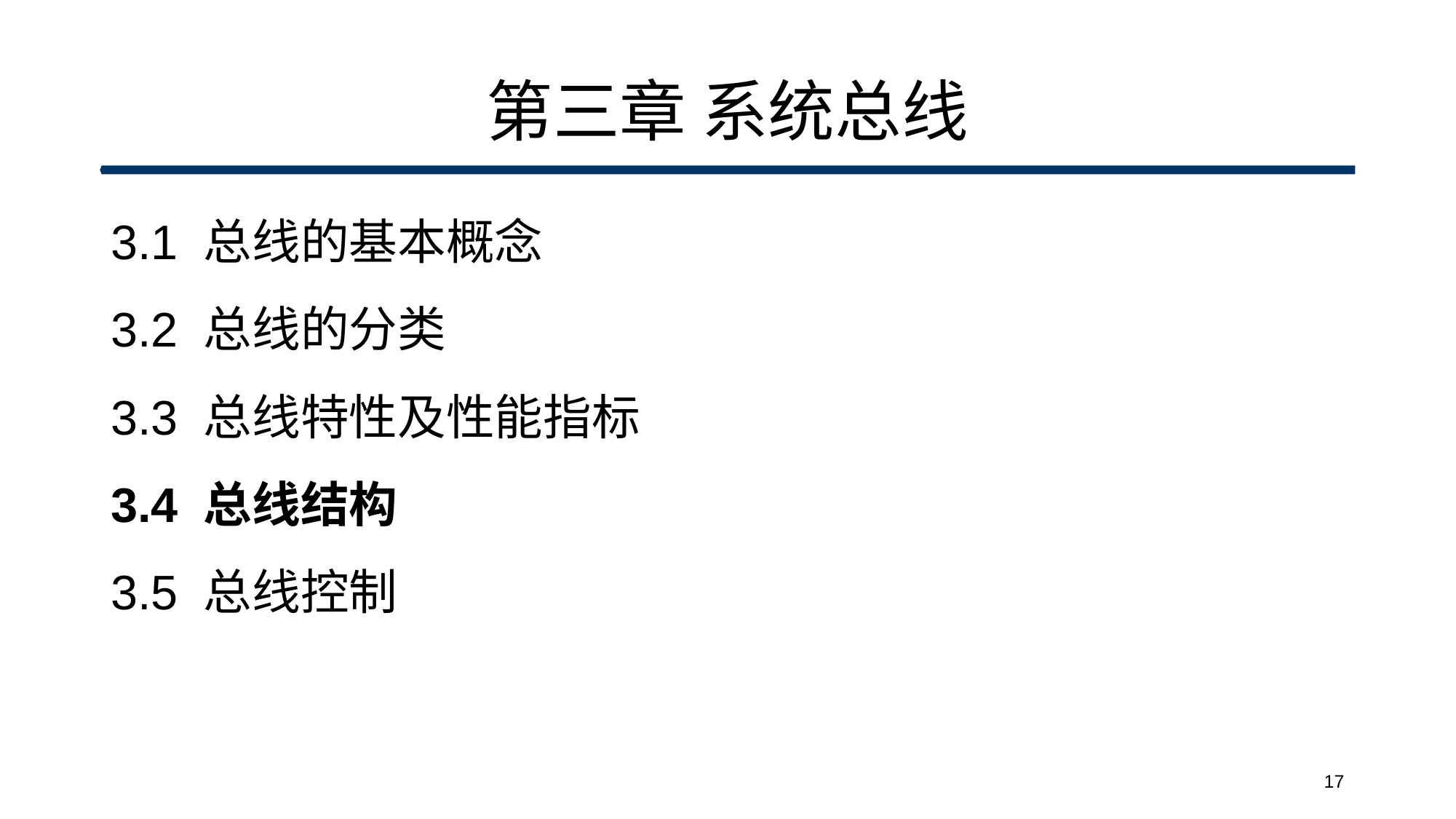

# 第三章 系统总线
3.1 总线的基本概念
3.2 总线的分类
3.3 总线特性及性能指标
3.4 总线结构
3.5 总线控制
17